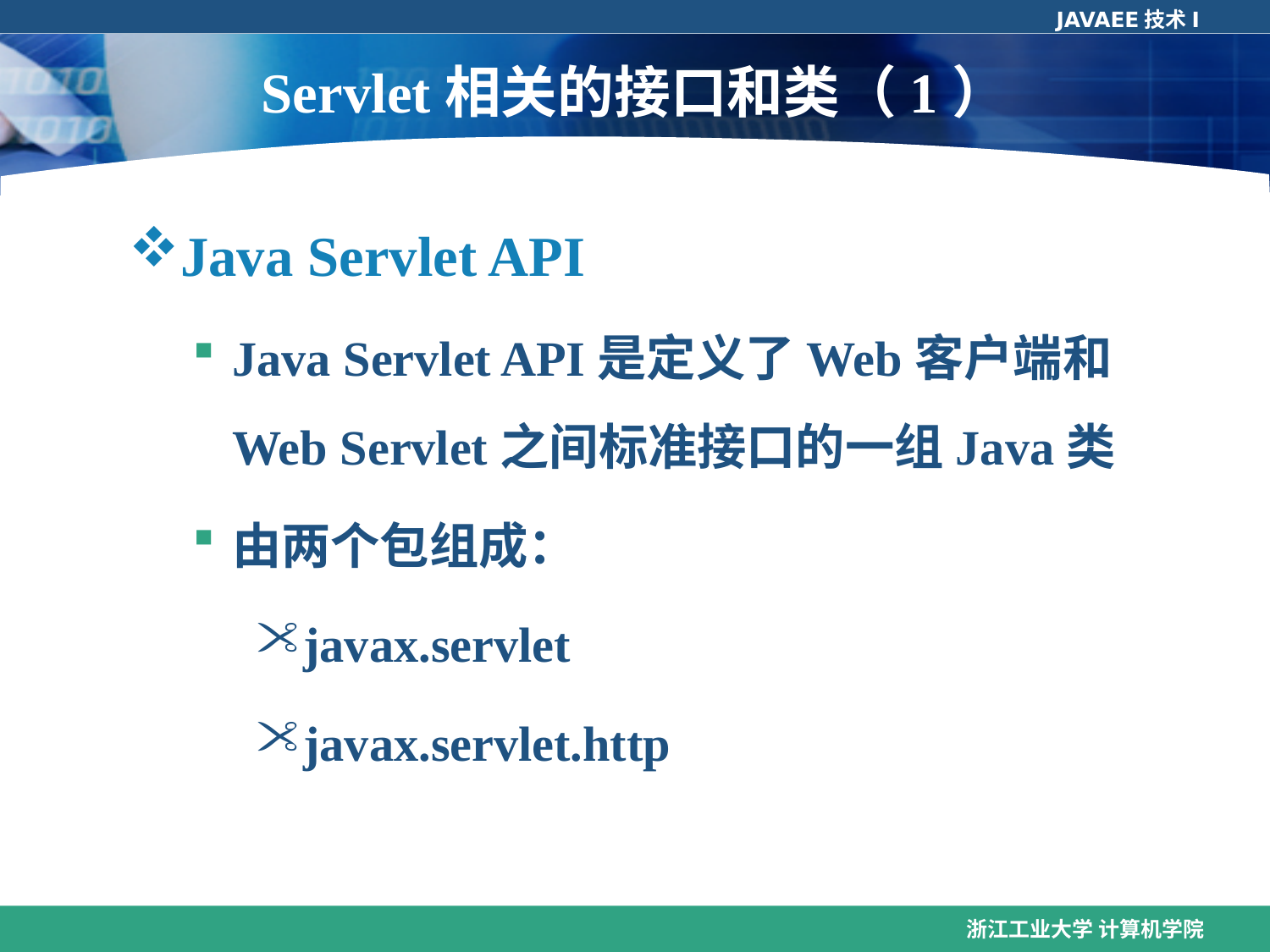

# Servlet相关的接口和类（1）
Java Servlet API
Java Servlet API是定义了Web客户端和Web Servlet之间标准接口的一组Java类
由两个包组成：
javax.servlet
javax.servlet.http